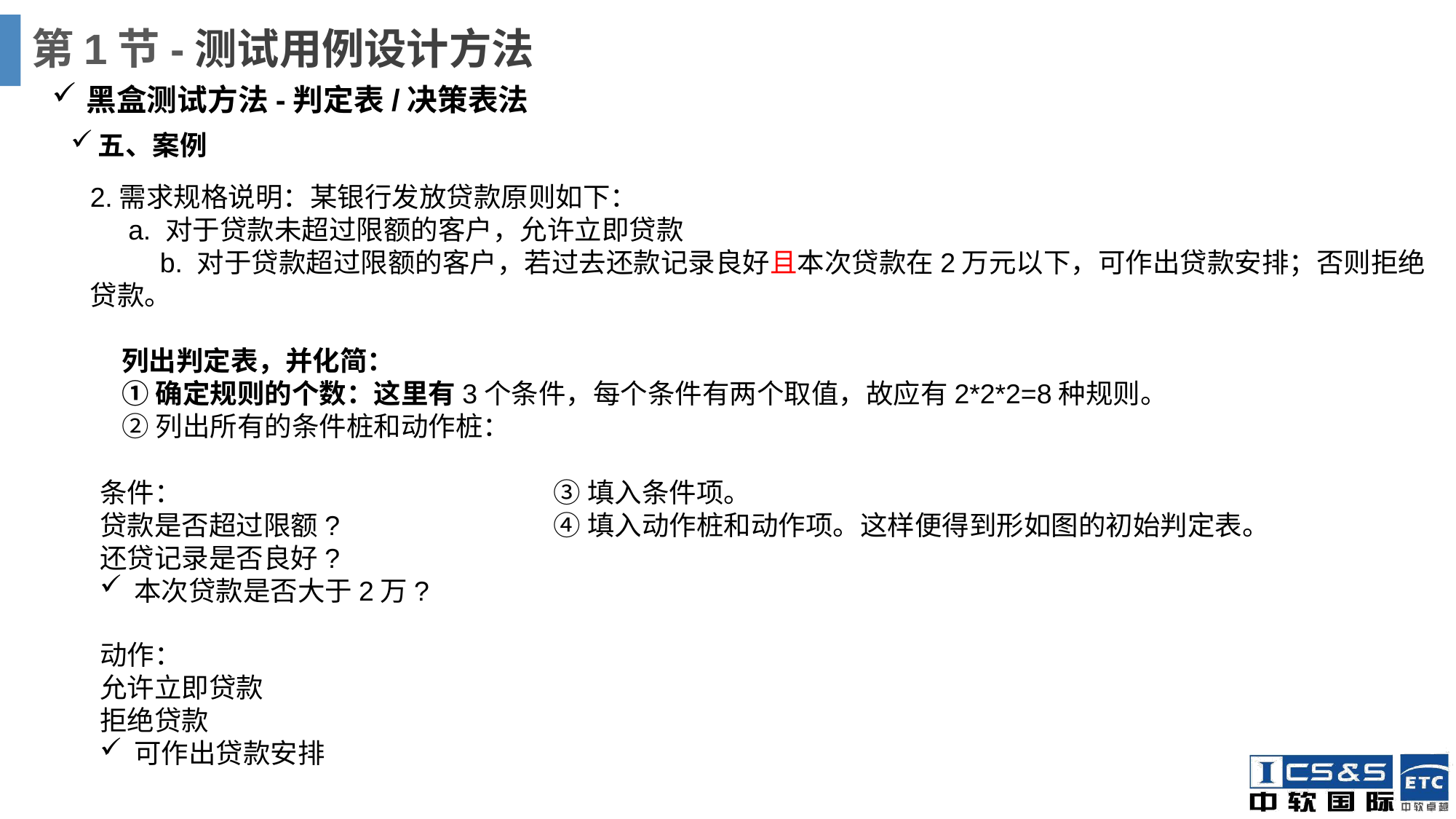

# 第1节-测试用例设计方法
黑盒测试方法-判定表/决策表法
五、案例
2.需求规格说明：某银行发放贷款原则如下：     a. 对于贷款未超过限额的客户，允许立即贷款     b. 对于贷款超过限额的客户，若过去还款记录良好且本次贷款在2万元以下，可作出贷款安排；否则拒绝贷款。

列出判定表，并化简：①确定规则的个数：这里有3个条件，每个条件有两个取值，故应有2*2*2=8种规则。②列出所有的条件桩和动作桩：
条件：贷款是否超过限额?还贷记录是否良好?本次贷款是否大于2万?
③填入条件项。④填入动作桩和动作项。这样便得到形如图的初始判定表。
动作：允许立即贷款拒绝贷款可作出贷款安排